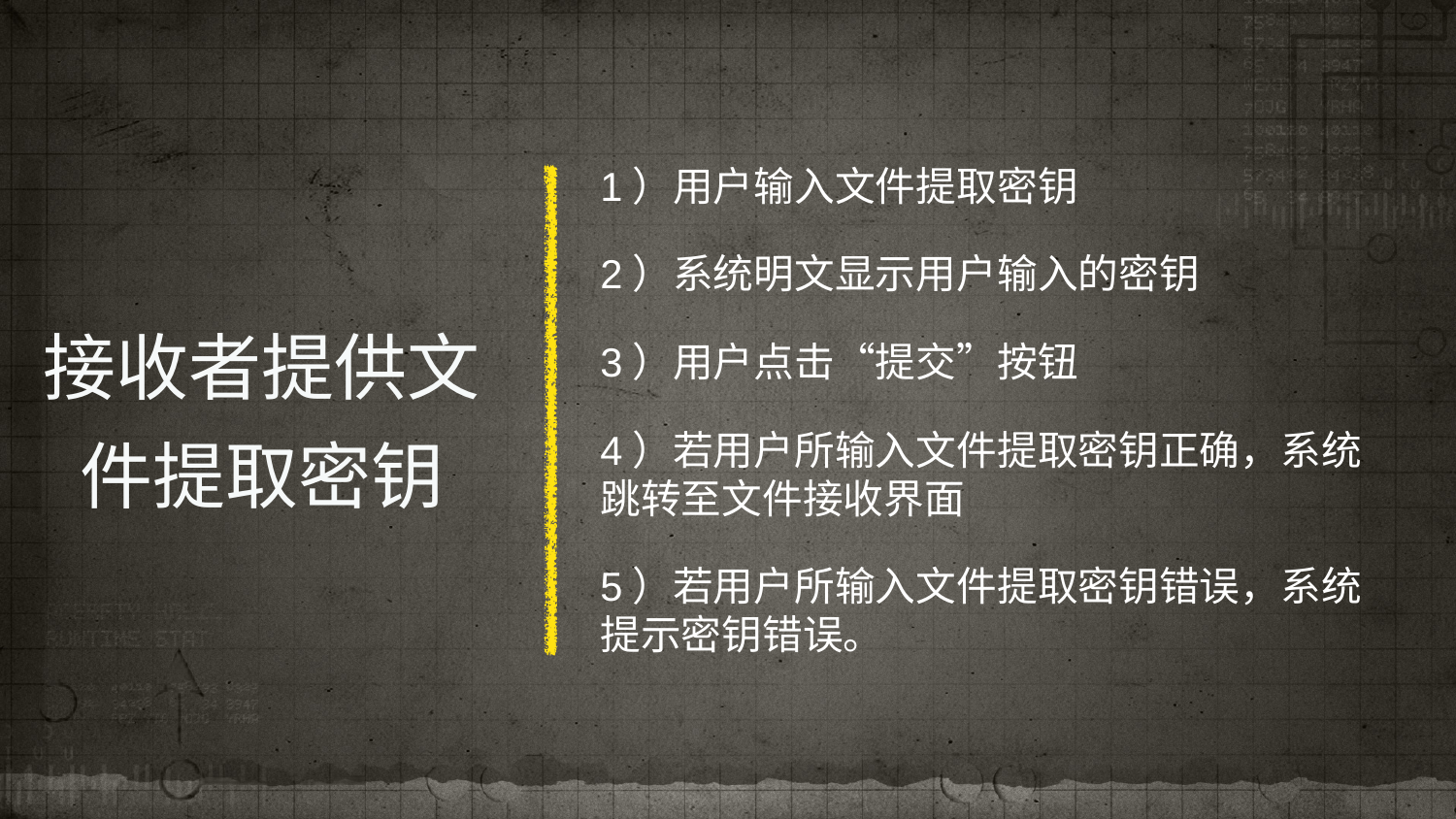

# 接收者提供文件提取密钥
1）用户输入文件提取密钥
2）系统明文显示用户输入的密钥
3）用户点击“提交”按钮
4）若用户所输入文件提取密钥正确，系统跳转至文件接收界面
5）若用户所输入文件提取密钥错误，系统提示密钥错误。